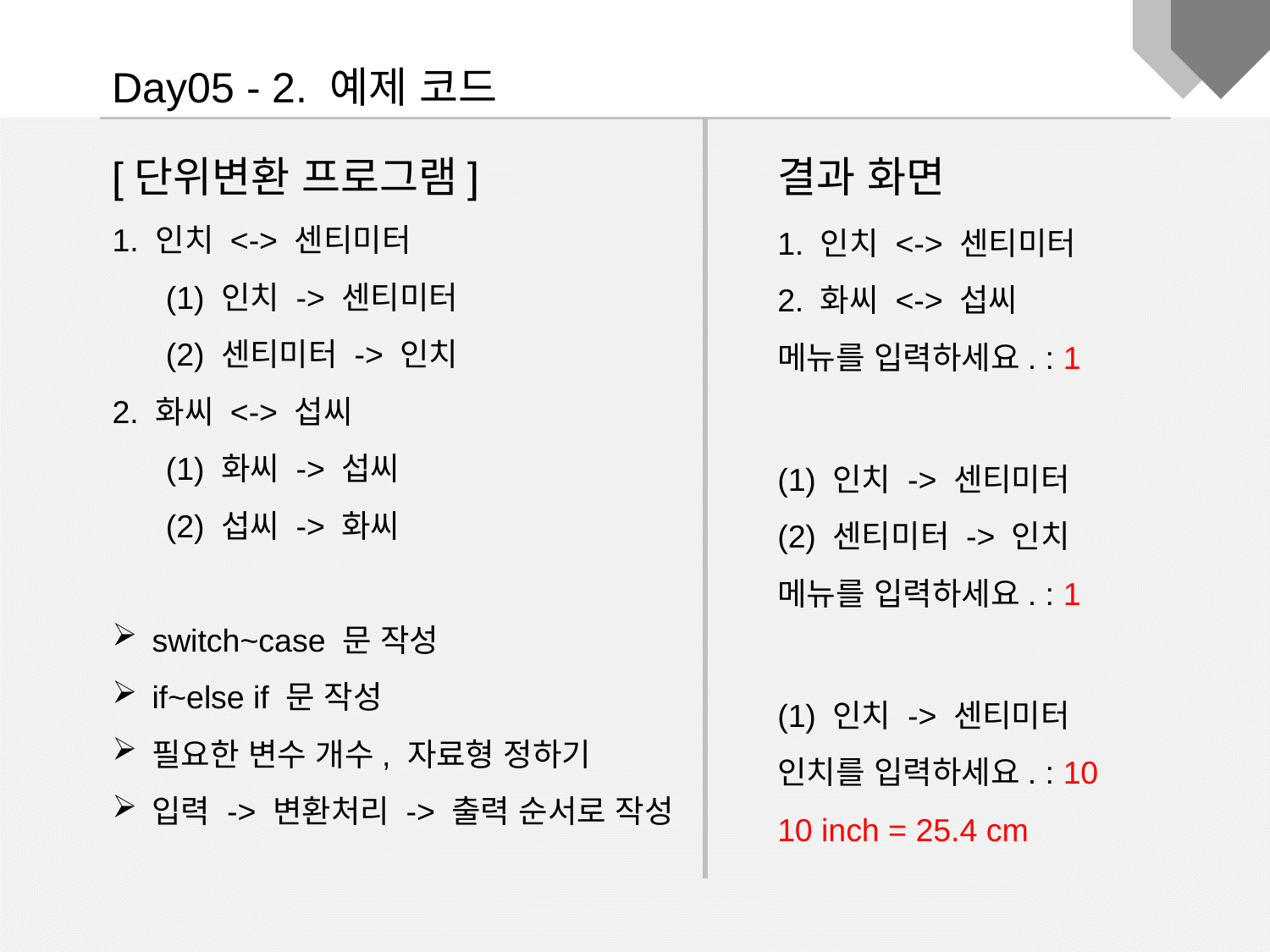

Day05 - 2. 예제 코드
결과 화면
[단위변환 프로그램]
1. 인치 <-> 센티미터
      (1) 인치 -> 센티미터
      (2) 센티미터 -> 인치
2. 화씨 <-> 섭씨
      (1) 화씨 -> 섭씨
      (2) 섭씨 -> 화씨

switch~case 문 작성
if~else if 문 작성
필요한 변수 개수, 자료형 정하기
입력 -> 변환처리 -> 출력 순서로 작성
1. 인치 <-> 센티미터
2. 화씨 <-> 섭씨
메뉴를 입력하세요. : 1

(1) 인치 -> 센티미터
(2) 센티미터 -> 인치
메뉴를 입력하세요. : 1

(1) 인치 -> 센티미터
인치를 입력하세요. : 10
10 inch = 25.4 cm